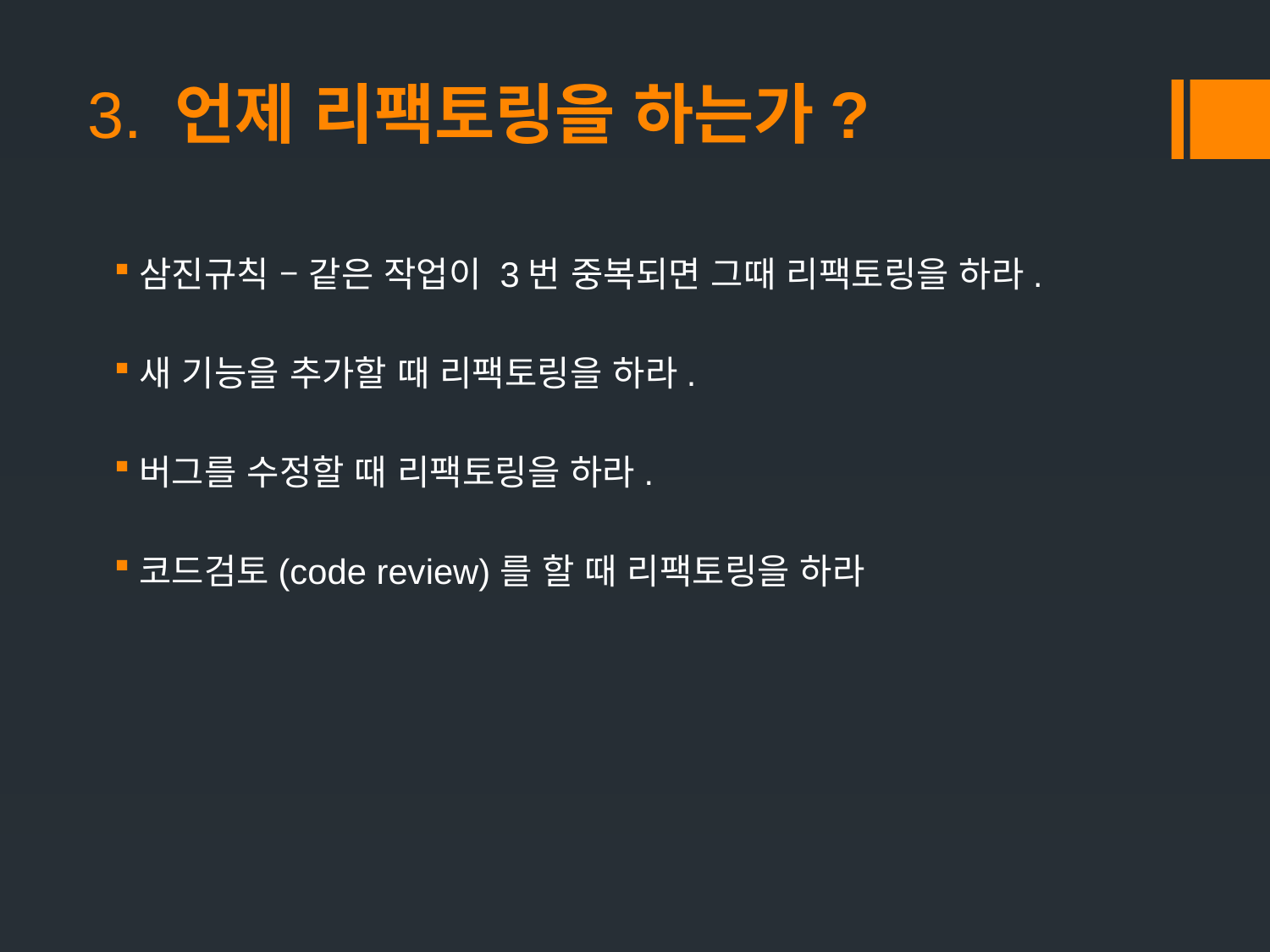

# 3. 언제 리팩토링을 하는가?
삼진규칙 – 같은 작업이 3번 중복되면 그때 리팩토링을 하라.

새 기능을 추가할 때 리팩토링을 하라.

버그를 수정할 때 리팩토링을 하라.

코드검토(code review)를 할 때 리팩토링을 하라